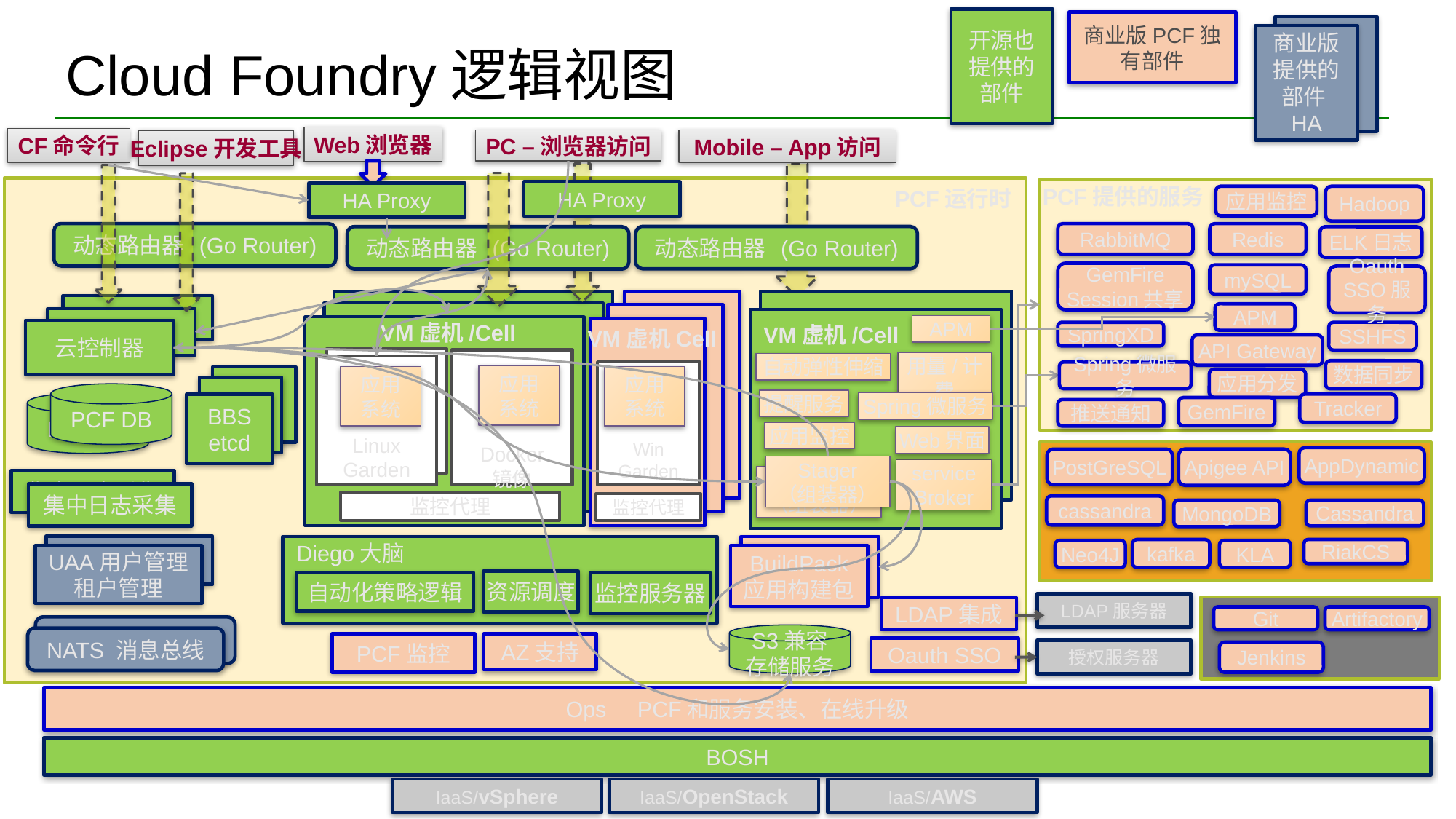

开源也提供的部件
商业版PCF独有部件
开源也提供的部件
商业版提供的部件HA
# Cloud Foundry逻辑视图
Web浏览器
CF命令行
PC –浏览器访问
Mobile – App访问
Eclipse开发工具

PCF提供的服务

PCF运行时
HA Proxy
HA Proxy
应用监控
Hadoop
动态路由器  (Go Router)
RabbitMQ
Redis
动态路由器  (Go Router)
动态路由器  (Go Router)
ELK日志
GemFire
Session共享
mySQL
Oauth
SSO服务

APM

VM虚机/Cell
VM虚机/Cell
APM

VM虚机Cell
云控制器
SpringXD
SSHFS
API Gateway

Warden
container

Docker
镜像
用量/计费
自动弹性伸缩

Linux
Garden

数据同步

Win
Garden
Spring微服务
应用系统
应用系统
应用系统
BBS
etcd
应用分发
BBS
etcd
PCF DB
提醒服务
Spring微服务
PCF DB
Tracker
BBS
etcd
GemFire
推送通知

应用监控
Web界面

AppDynamic
PostGreSQL
Apigee API
Stager
（组装器）
service Broker
Stager
（组装器）
集中日志采集
集中日志采集
监控代理
监控代理
cassandra
MongoDB
Cassandra
Diego大脑
uaa - AuthN

RiakCS
kafka
Neo4J
KLA
BuildPack
应用构建包
UAA用户管理
租户管理
资源调度
监控服务器
自动化策略逻辑
LDAP服务器

LDAP集成
Git
Artifactory
NATS 消息总线
S3兼容
存储服务
NATS 消息总线
AZ支持
PCF监控
Oauth SSO
授权服务器
Jenkins
Ops     PCF和服务安装、在线升级
BOSH
IaaS/vSphere
IaaS/OpenStack
IaaS/AWS